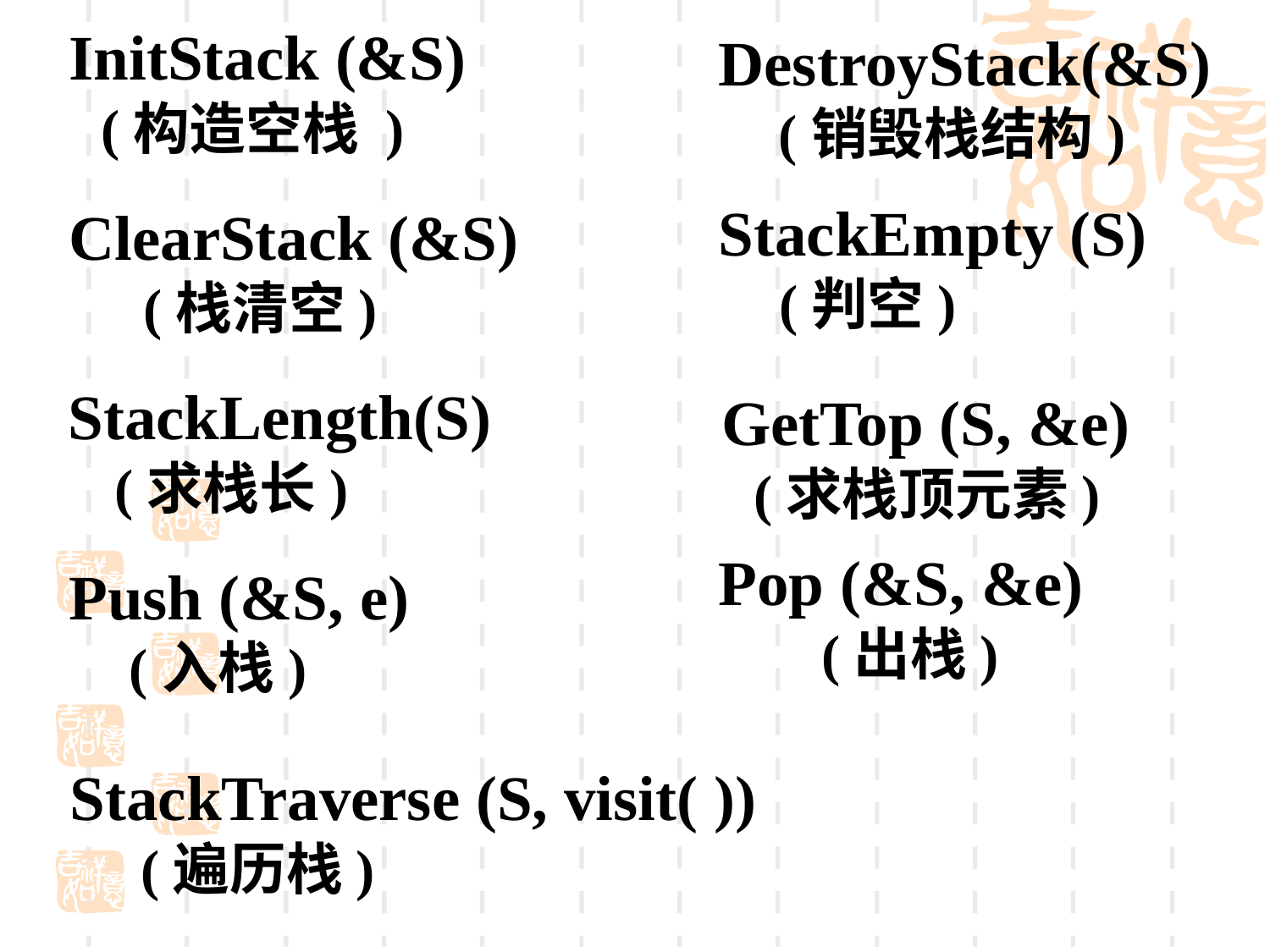

InitStack (&S)
   (构造空栈 )
 DestroyStack(&S)
     (销毁栈结构)
 StackEmpty (S)
     (判空)
 ClearStack (&S)
      (栈清空)
 StackLength(S)
    (求栈长)
 GetTop (S, &e)
   (求栈顶元素)
 Pop (&S, &e)
        (出栈)
 Push (&S, e)
     (入栈)
StackTraverse (S, visit( ))
     (遍历栈)